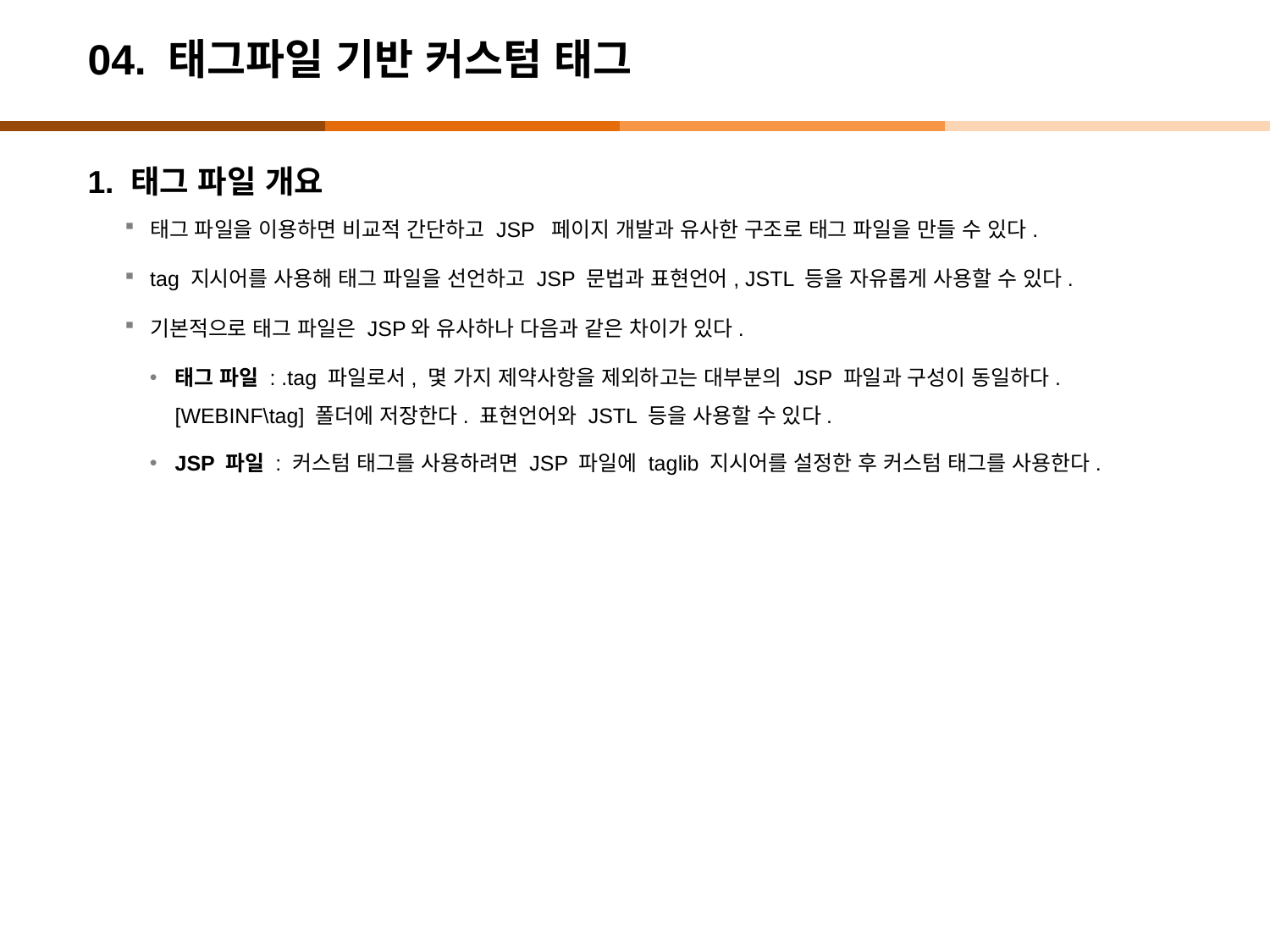

# 04. 태그파일 기반 커스텀 태그
1. 태그 파일 개요
태그 파일을 이용하면 비교적 간단하고 JSP  페이지 개발과 유사한 구조로 태그 파일을 만들 수 있다.
tag 지시어를 사용해 태그 파일을 선언하고 JSP 문법과 표현언어, JSTL 등을 자유롭게 사용할 수 있다.
기본적으로 태그 파일은 JSP와 유사하나 다음과 같은 차이가 있다.
태그 파일 : .tag 파일로서, 몇 가지 제약사항을 제외하고는 대부분의 JSP 파일과 구성이 동일하다. [WEBINF\tag] 폴더에 저장한다. 표현언어와 JSTL 등을 사용할 수 있다.
JSP 파일 : 커스텀 태그를 사용하려면 JSP 파일에 taglib 지시어를 설정한 후 커스텀 태그를 사용한다.